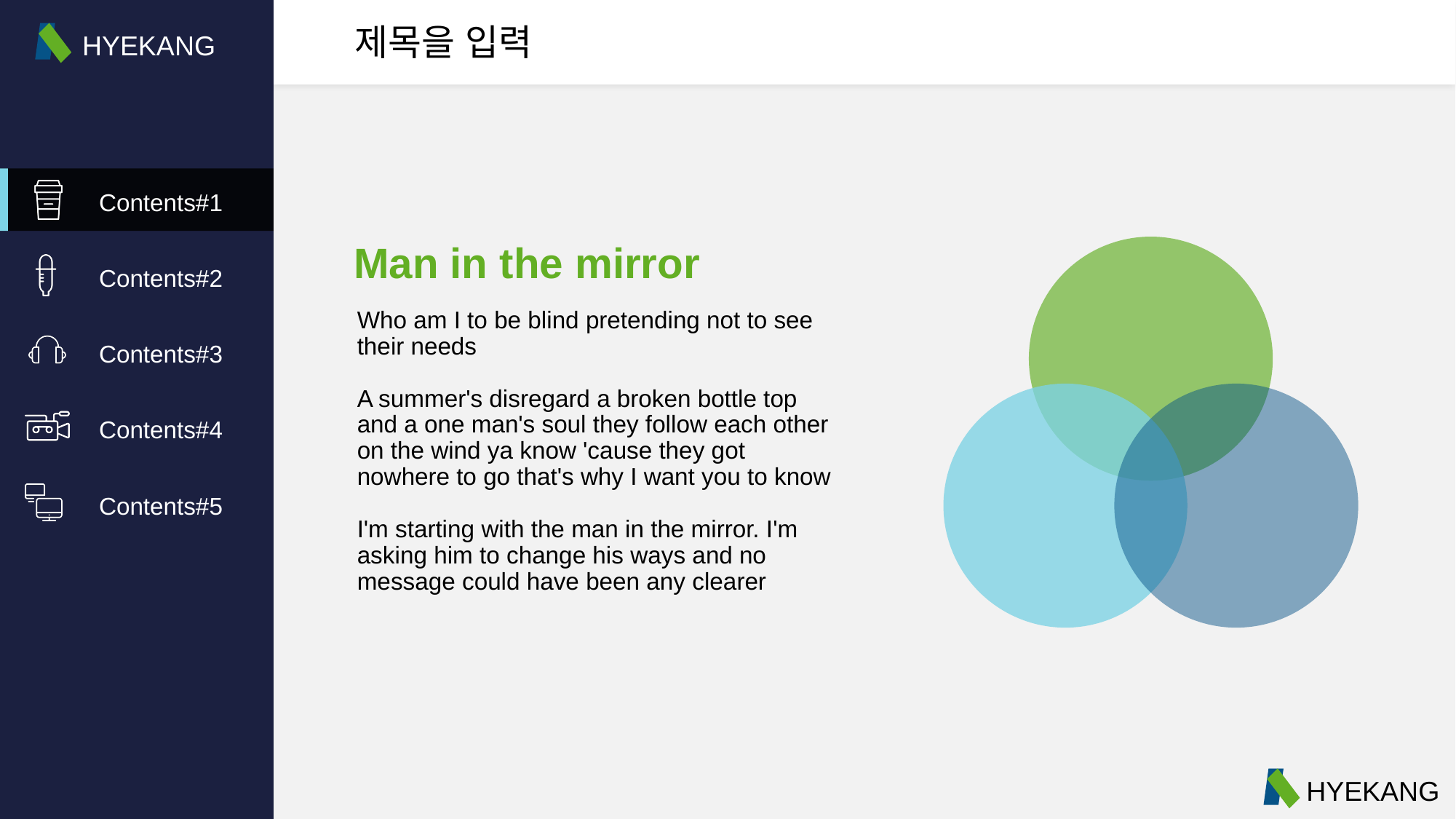

제목을 입력
 Man in the mirror

Who am I to be blind pretending not to see their needs
A summer's disregard a broken bottle top and a one man's soul they follow each other on the wind ya know 'cause they got nowhere to go that's why I want you to know
I'm starting with the man in the mirror. I'm asking him to change his ways and no message could have been any clearer